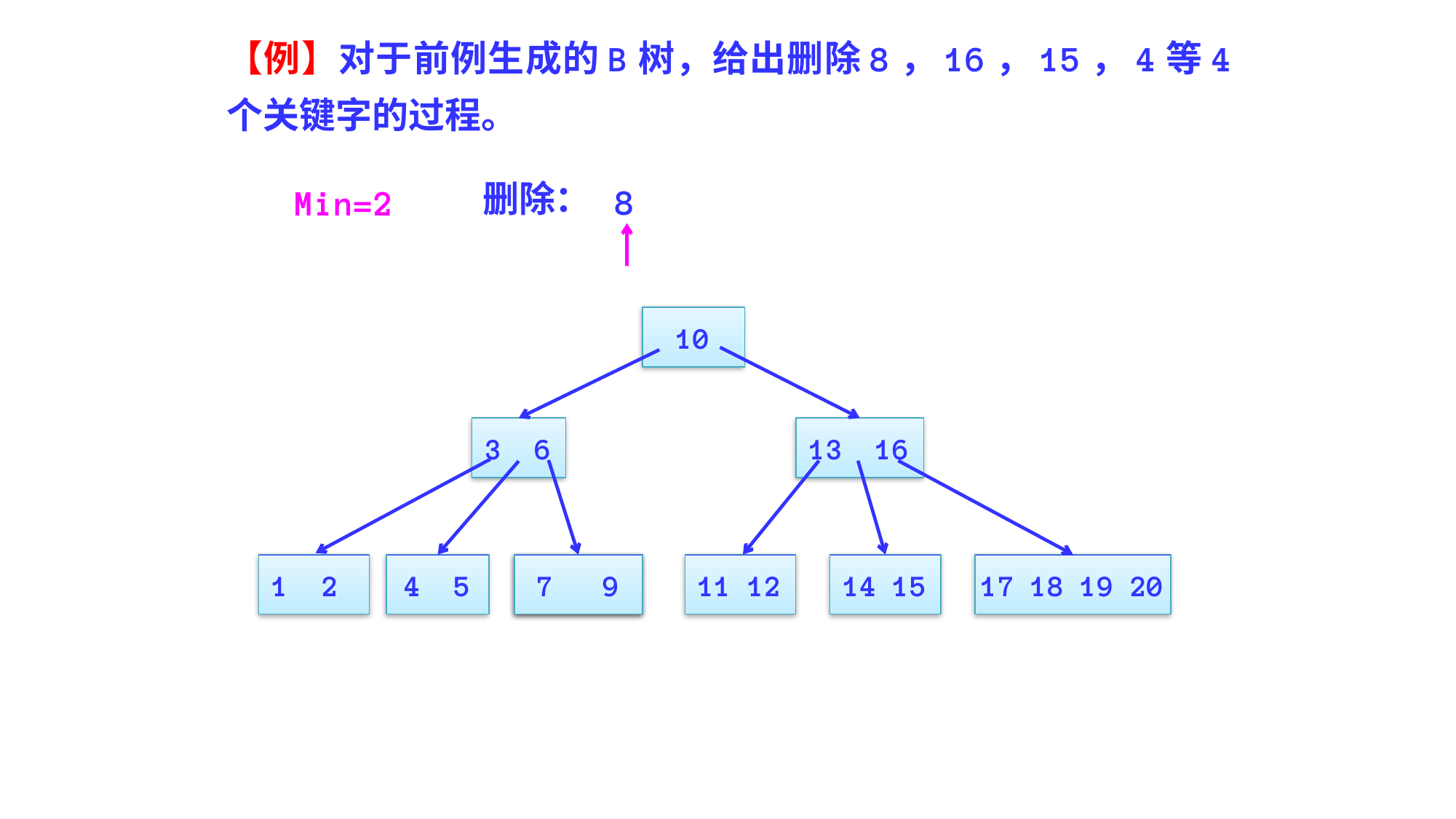

【例】对于前例生成的B树，给出删除8，16，15，4等4个关键字的过程。
删除：
8
Min=2
10
3  6
13  16
1  2
4  5
7 8 9
7   9
11 12
14 15
17 18 19 20